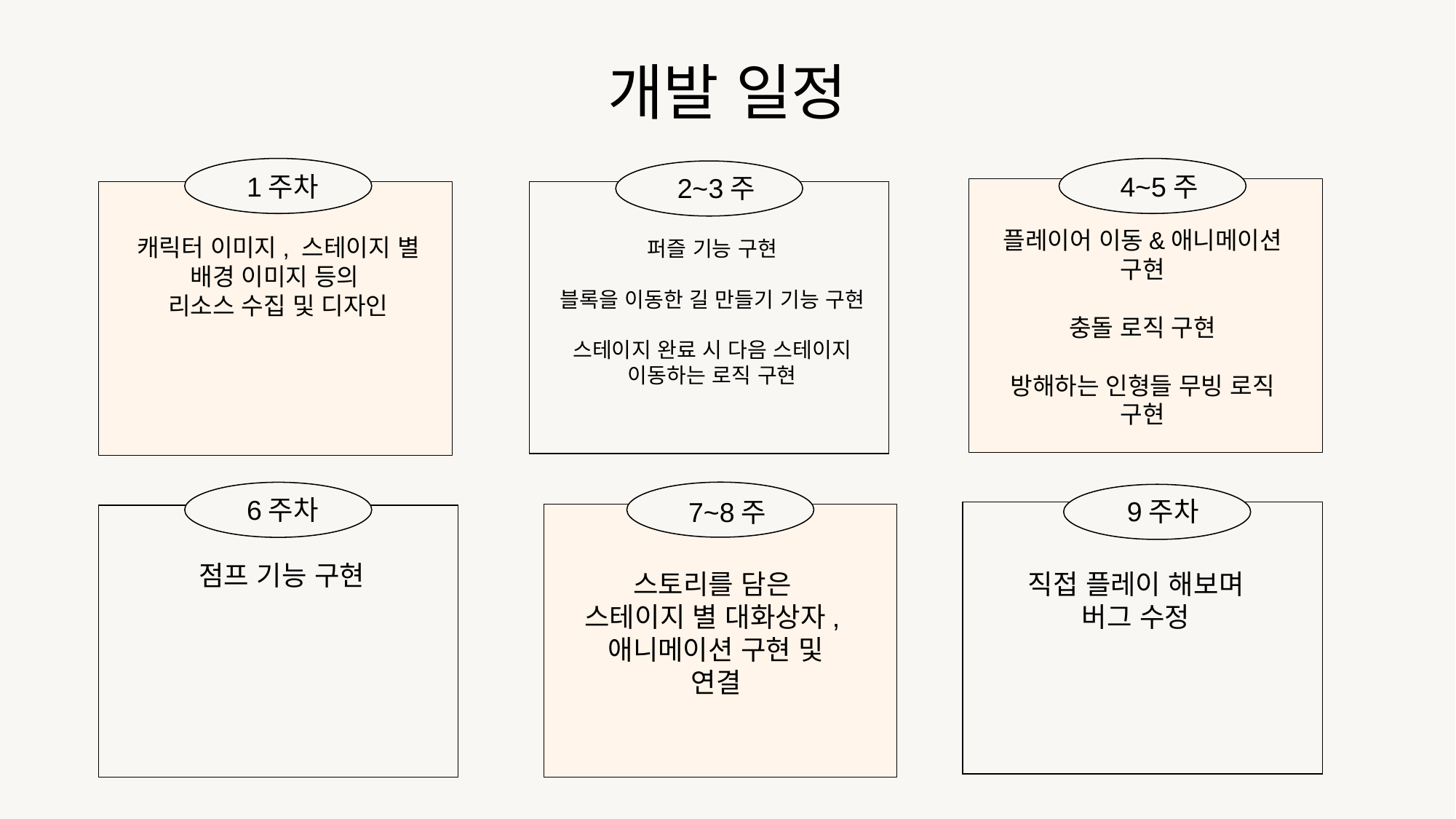

개발 일정

1주차
4~5주
2~3주

플레이어 이동&애니메이션 구현

충돌 로직 구현

방해하는 인형들 무빙 로직 구현
캐릭터 이미지, 스테이지 별 배경 이미지 등의
리소스 수집 및 디자인
퍼즐 기능 구현

블록을 이동한 길 만들기 기능 구현

스테이지 완료 시 다음 스테이지 이동하는 로직 구현

6주차
9주차
7~8주

점프 기능 구현
스토리를 담은
스테이지 별 대화상자,
애니메이션 구현 및 연결
직접 플레이 해보며 버그 수정